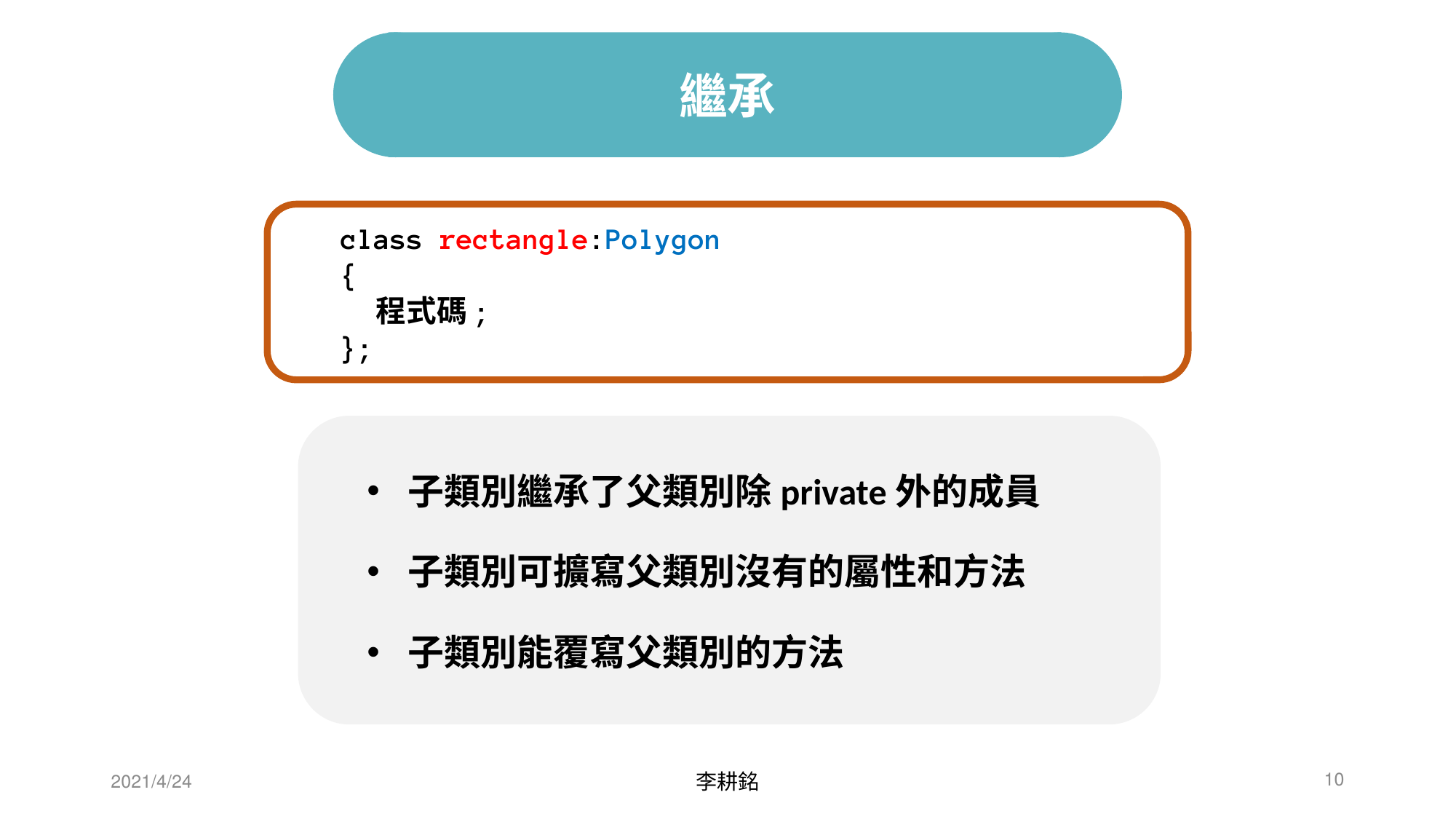

# 繼承
class rectangle:Polygon
{
    程式碼;
};

子類別繼承了父類別除private外的成員
子類別可擴寫父類別沒有的屬性和方法
子類別能覆寫父類別的方法

2021/4/24
李耕銘
10